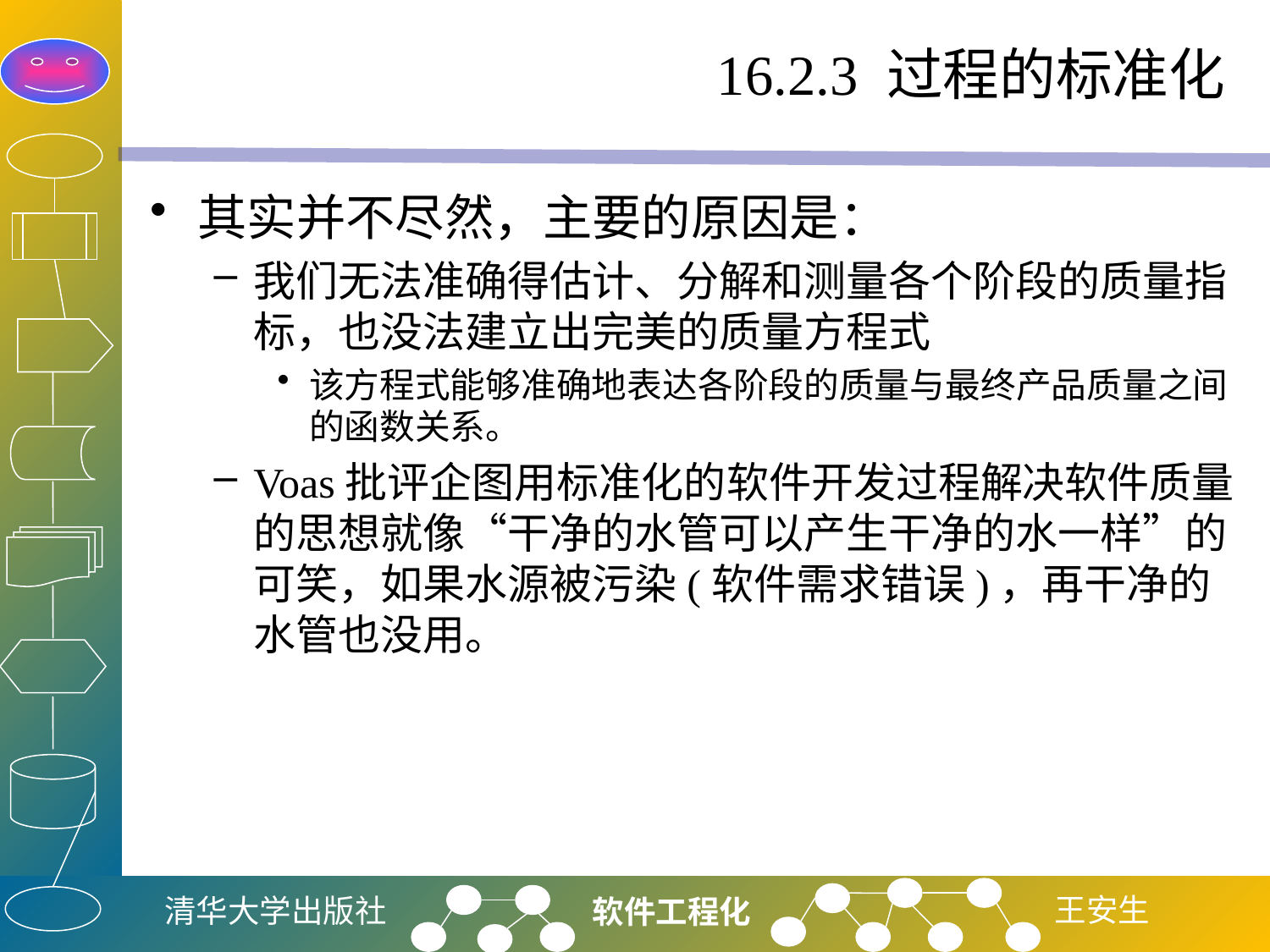

# 16.2.3 过程的标准化
其实并不尽然，主要的原因是：
我们无法准确得估计、分解和测量各个阶段的质量指标，也没法建立出完美的质量方程式
该方程式能够准确地表达各阶段的质量与最终产品质量之间的函数关系。
Voas批评企图用标准化的软件开发过程解决软件质量的思想就像“干净的水管可以产生干净的水一样”的可笑，如果水源被污染(软件需求错误)，再干净的水管也没用。